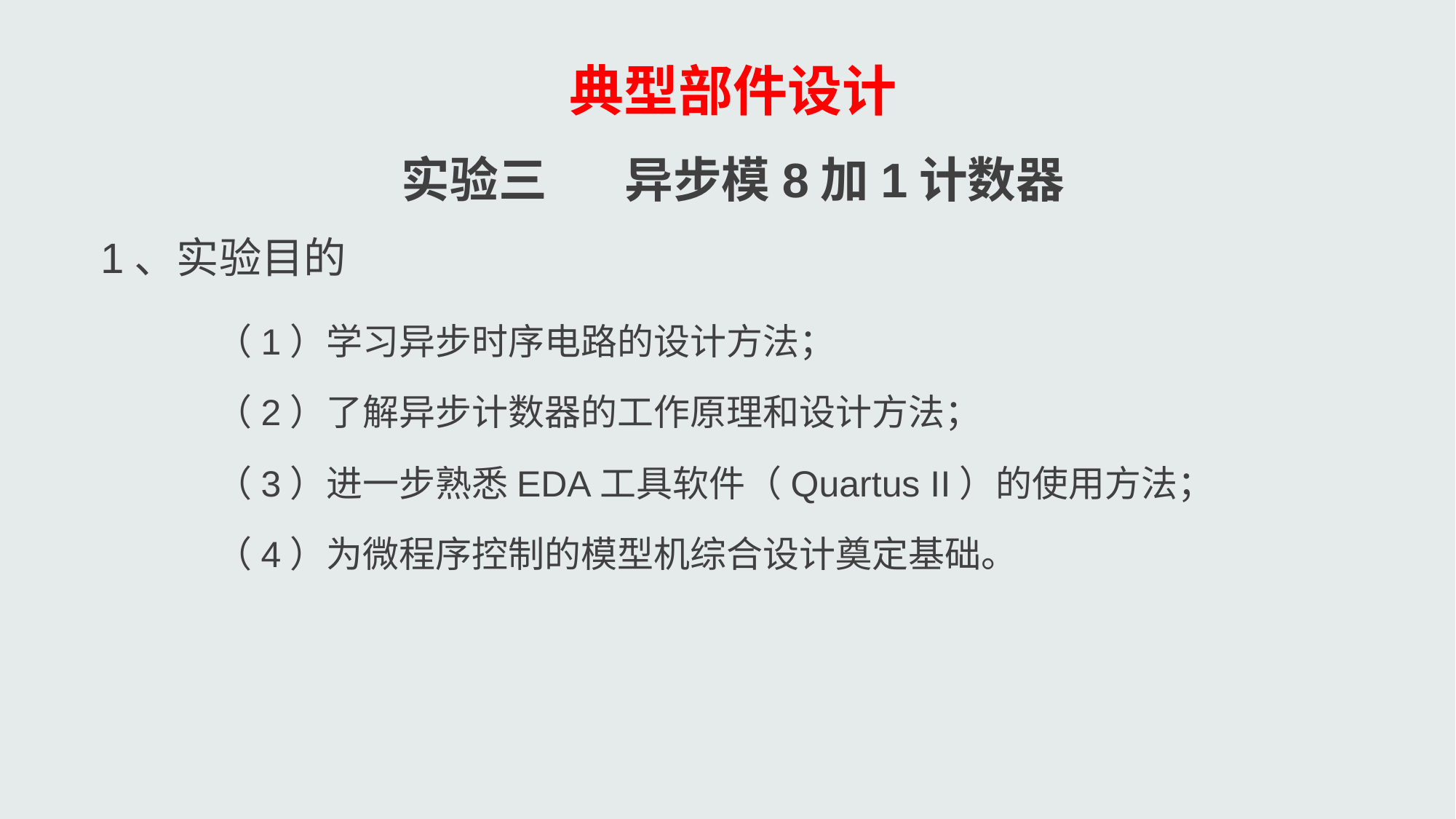

典型部件设计
实验三       异步模8加1计数器
1、实验目的
             （1）学习异步时序电路的设计方法；
             （2）了解异步计数器的工作原理和设计方法；
             （3）进一步熟悉EDA工具软件（Quartus II）的使用方法；
             （4）为微程序控制的模型机综合设计奠定基础。